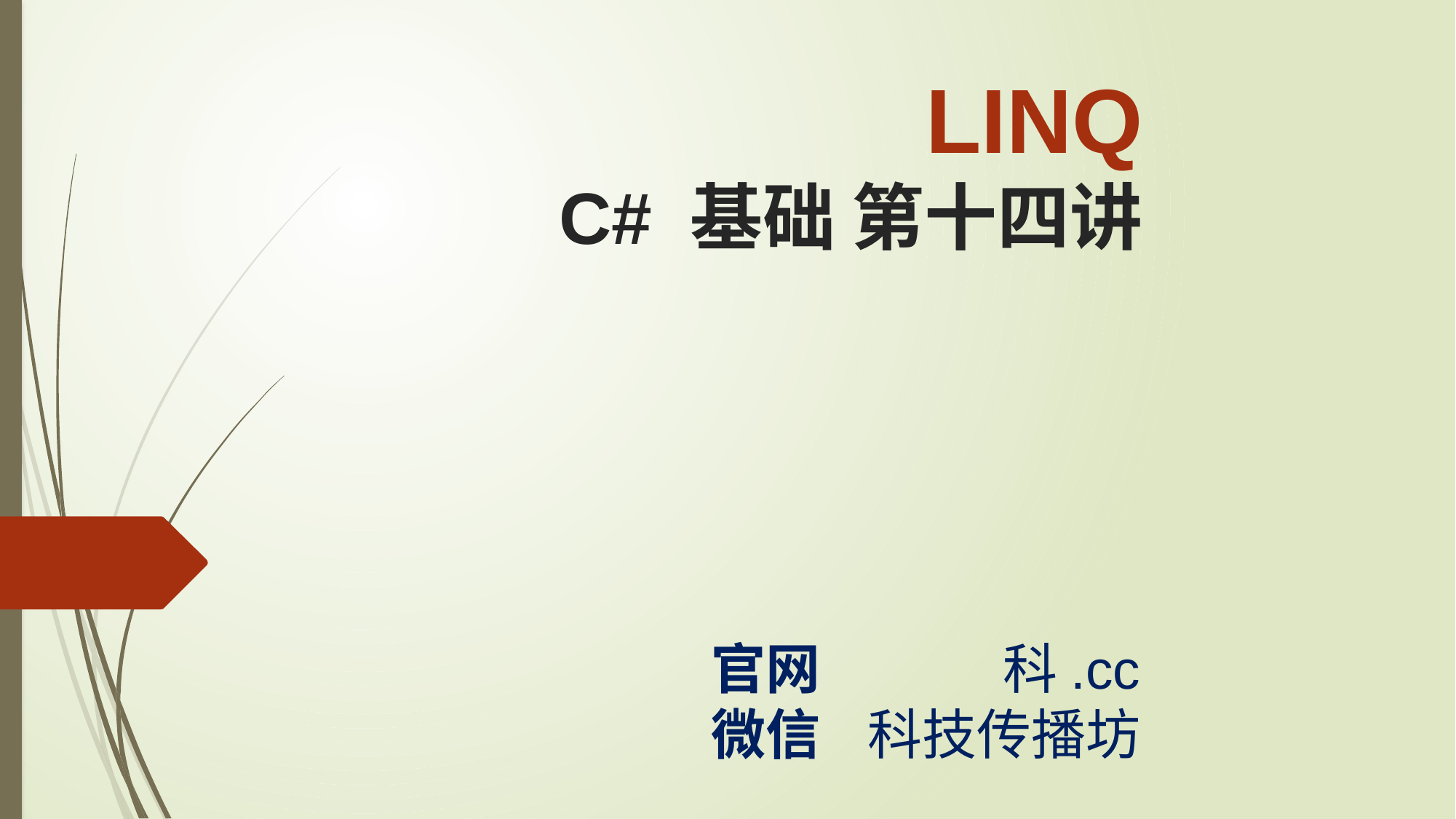

LINQ
C# 基础 第十四讲
官网
微信
科.cc
科技传播坊